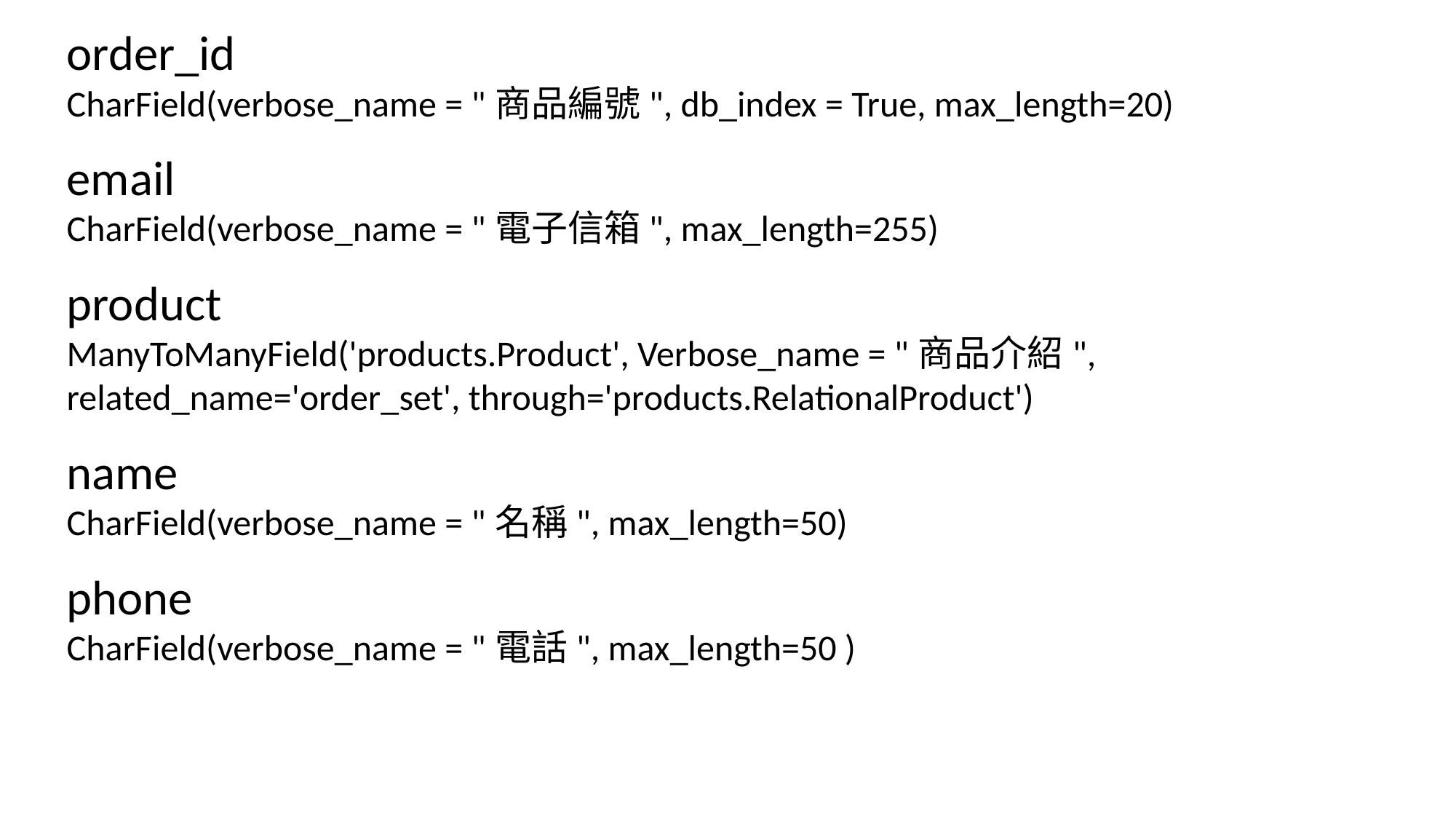

order_id
CharField(verbose_name = "商品編號", db_index = True, max_length=20)
email
CharField(verbose_name = "電子信箱", max_length=255)
product
ManyToManyField('products.Product', Verbose_name = "商品介紹", related_name='order_set', through='products.RelationalProduct')
name
CharField(verbose_name = "名稱", max_length=50)
phone
CharField(verbose_name = "電話", max_length=50 )